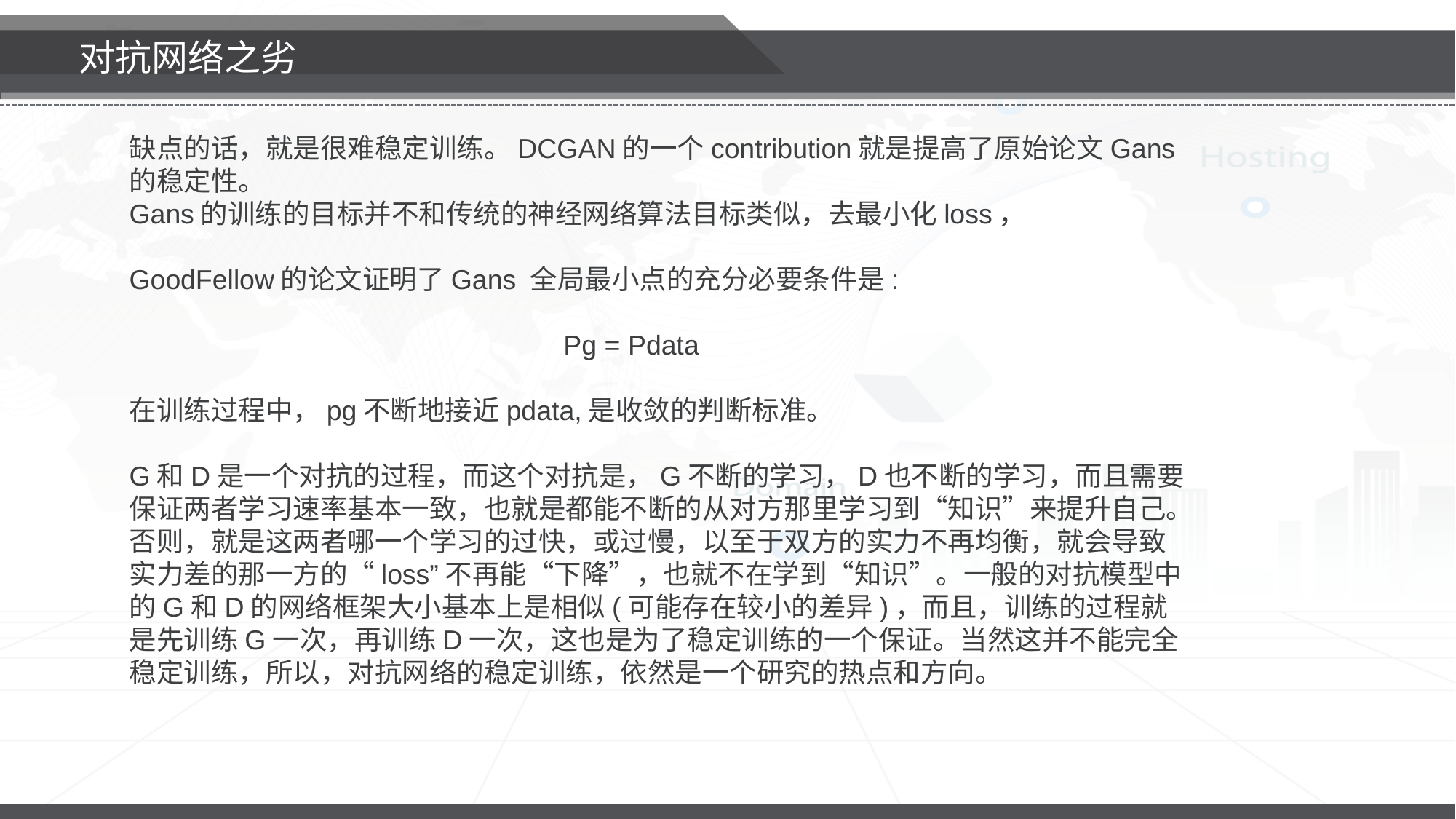

对抗网络之劣
缺点的话，就是很难稳定训练。DCGAN的一个contribution就是提高了原始论文Gans的稳定性。
Gans的训练的目标并不和传统的神经网络算法目标类似，去最小化loss，

GoodFellow的论文证明了Gans 全局最小点的充分必要条件是:

			              Pg = Pdata

在训练过程中，pg不断地接近pdata,是收敛的判断标准。

G和D是一个对抗的过程，而这个对抗是，G不断的学习，D也不断的学习，而且需要保证两者学习速率基本一致，也就是都能不断的从对方那里学习到“知识”来提升自己。否则，就是这两者哪一个学习的过快，或过慢，以至于双方的实力不再均衡，就会导致实力差的那一方的“loss”不再能“下降”，也就不在学到“知识”。一般的对抗模型中的G和D的网络框架大小基本上是相似(可能存在较小的差异)，而且，训练的过程就是先训练G一次，再训练D一次，这也是为了稳定训练的一个保证。当然这并不能完全稳定训练，所以，对抗网络的稳定训练，依然是一个研究的热点和方向。